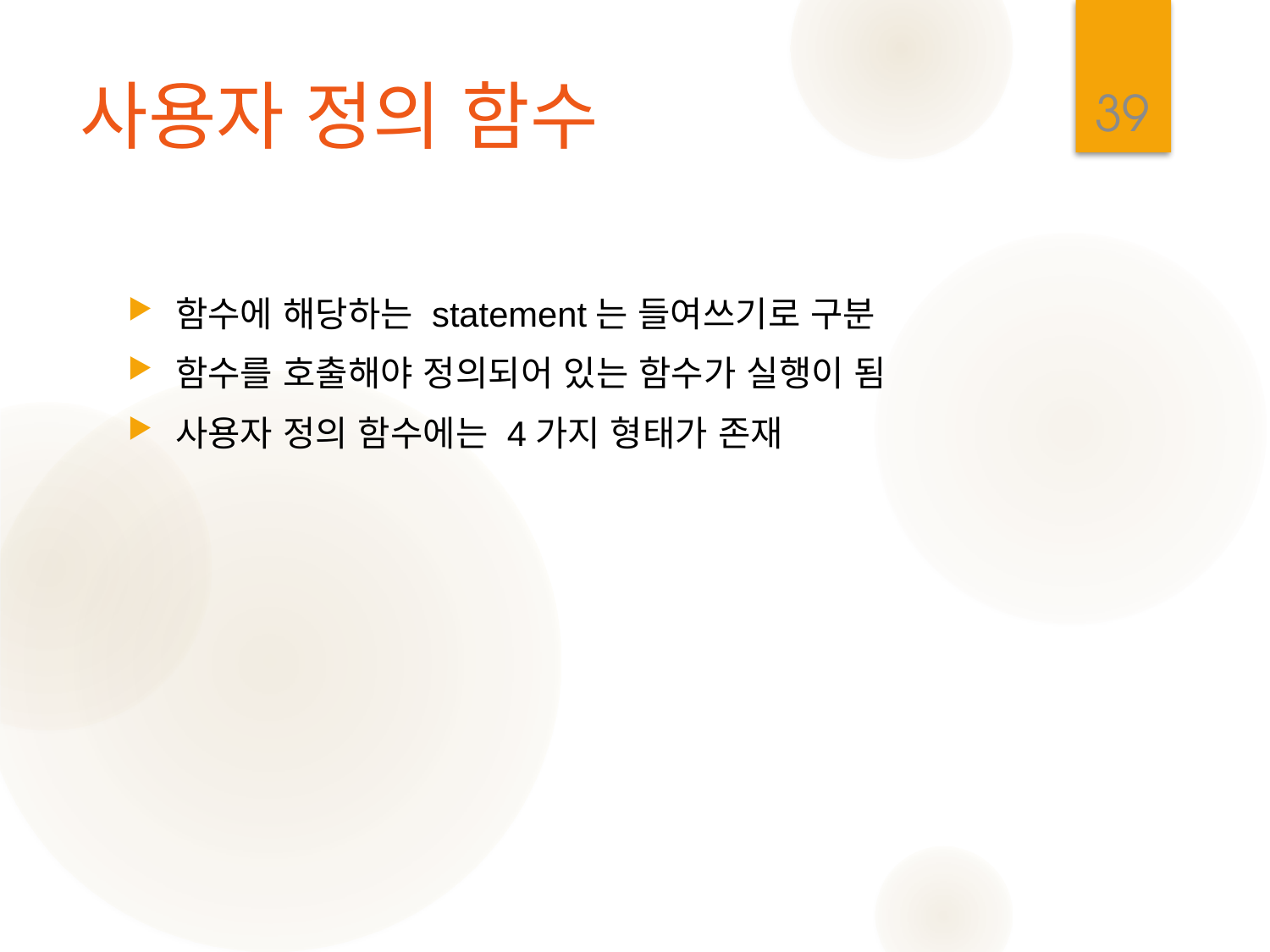

39
# 사용자 정의 함수
함수에 해당하는 statement는 들여쓰기로 구분
함수를 호출해야 정의되어 있는 함수가 실행이 됨
사용자 정의 함수에는 4가지 형태가 존재